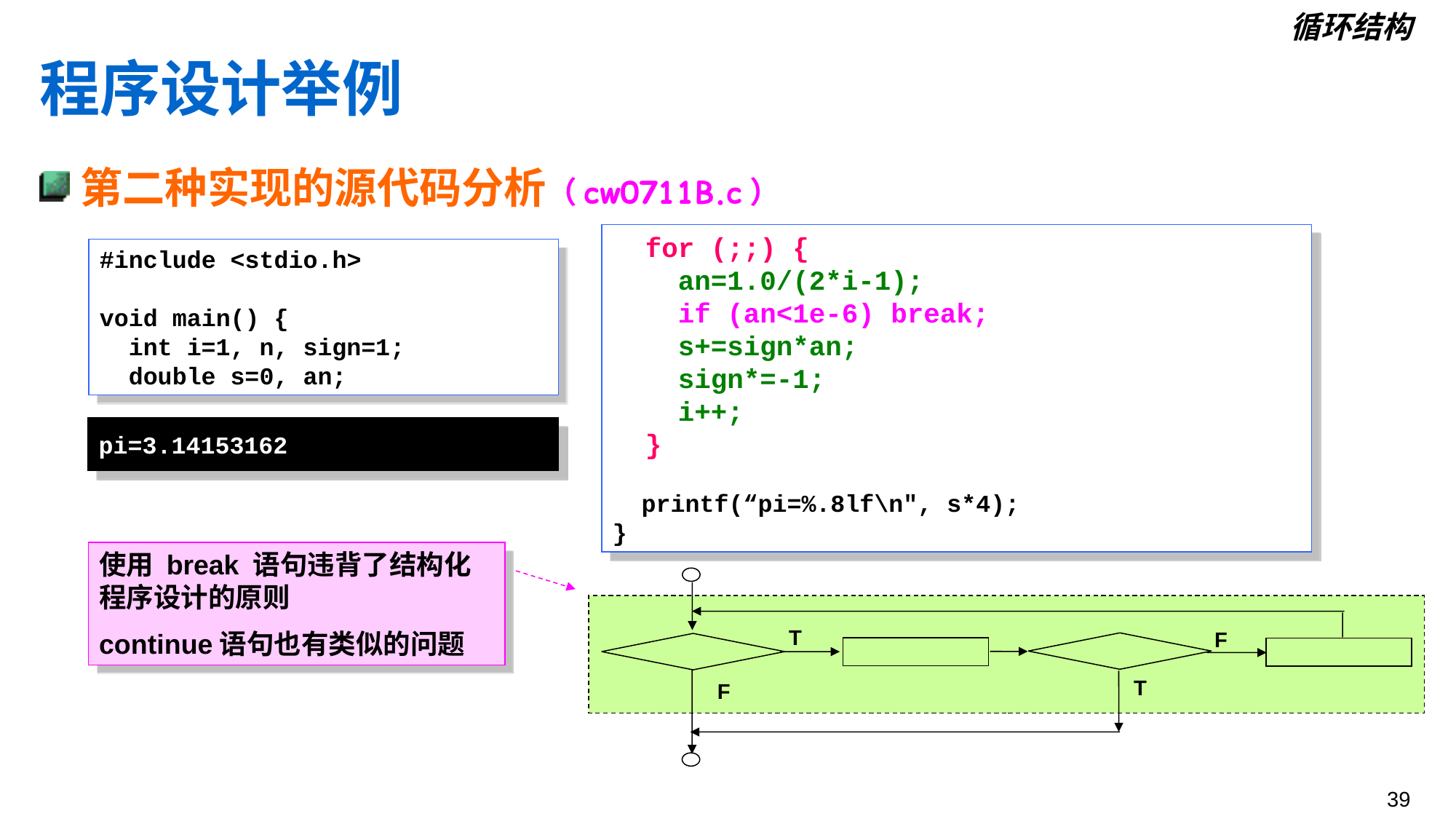

循环结构
# 程序设计举例
第二种实现的源代码分析（cw0711B.c）

  for (;;) {
    an=1.0/(2*i-1);
    if (an<1e-6) break;
    s+=sign*an;
    sign*=-1;
    i++;
  }

  printf(“pi=%.8lf\n", s*4);
}
#include <stdio.h>

void main() {
  int i=1, n, sign=1;
  double s=0, an;
pi=3.14153162
使用 break 语句违背了结构化程序设计的原则
continue语句也有类似的问题

T
F

T

F

39